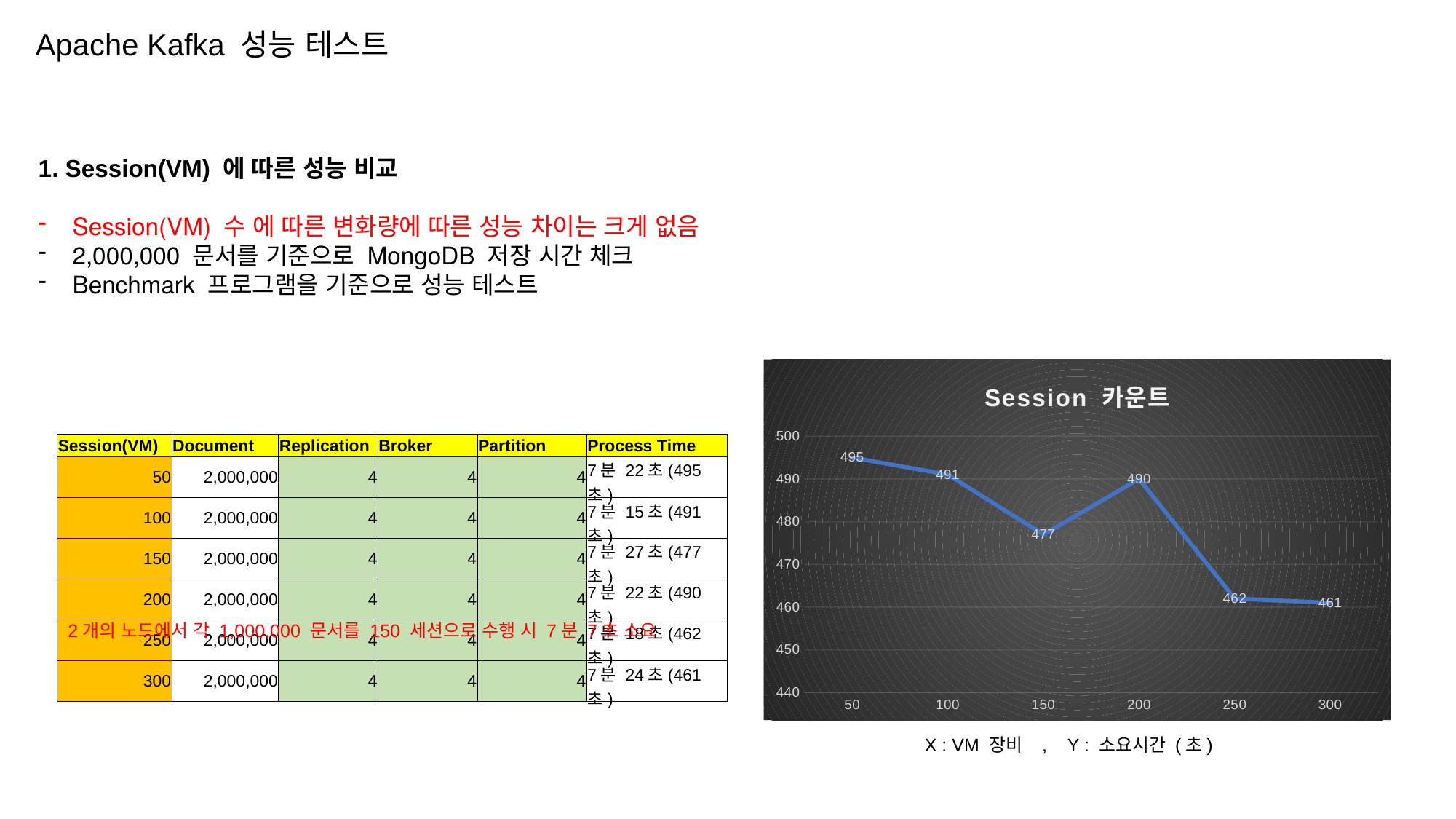

Apache Kafka 성능 테스트
1. Session(VM) 에 따른 성능 비교

Session(VM) 수 에 따른 변화량에 따른 성능 차이는 크게 없음
2,000,000 문서를 기준으로 MongoDB 저장 시간 체크
Benchmark 프로그램을 기준으로 성능 테스트

### Chart:

| Category | Session 카운트 |
|---|---|
| 50 | 495.0 |
| 100 | 491.0 |
| 150 | 477.0 |
| 200 | 490.0 |
| 250 | 462.0 |
| 300 | 461.0 |
| Session(VM) | Document | Replication | Broker | Partition | Process Time |
| --- | --- | --- | --- | --- | --- |
| 50 | 2,000,000 | 4 | 4 | 4 | 7분 22초(495초) |
| 100 | 2,000,000 | 4 | 4 | 4 | 7분 15초(491초) |
| 150 | 2,000,000 | 4 | 4 | 4 | 7분 27초(477초) |
| 200 | 2,000,000 | 4 | 4 | 4 | 7분 22초(490초) |
| 250 | 2,000,000 | 4 | 4 | 4 | 7분 18초(462초) |
| 300 | 2,000,000 | 4 | 4 | 4 | 7분 24초(461초) |
2개의 노드에서 각 1,000,000 문서를 150 세션으로 수행 시 7분 7초 소요
X : VM 장비   ,    Y : 소요시간 (초)